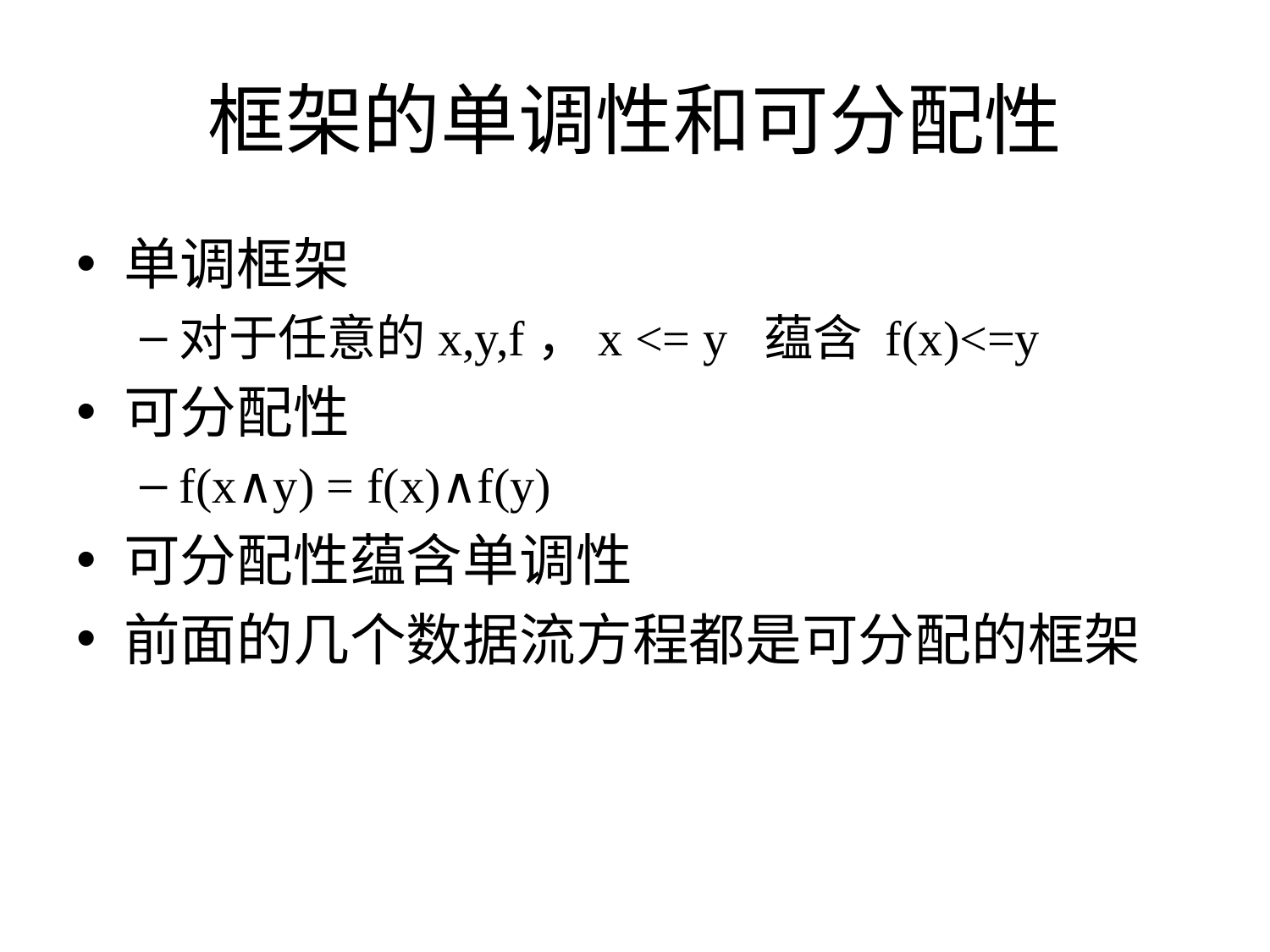

# 框架的单调性和可分配性
单调框架
对于任意的x,y,f，x <= y  蕴含 f(x)<=y
可分配性
f(x∧y) = f(x)∧f(y)
可分配性蕴含单调性
前面的几个数据流方程都是可分配的框架